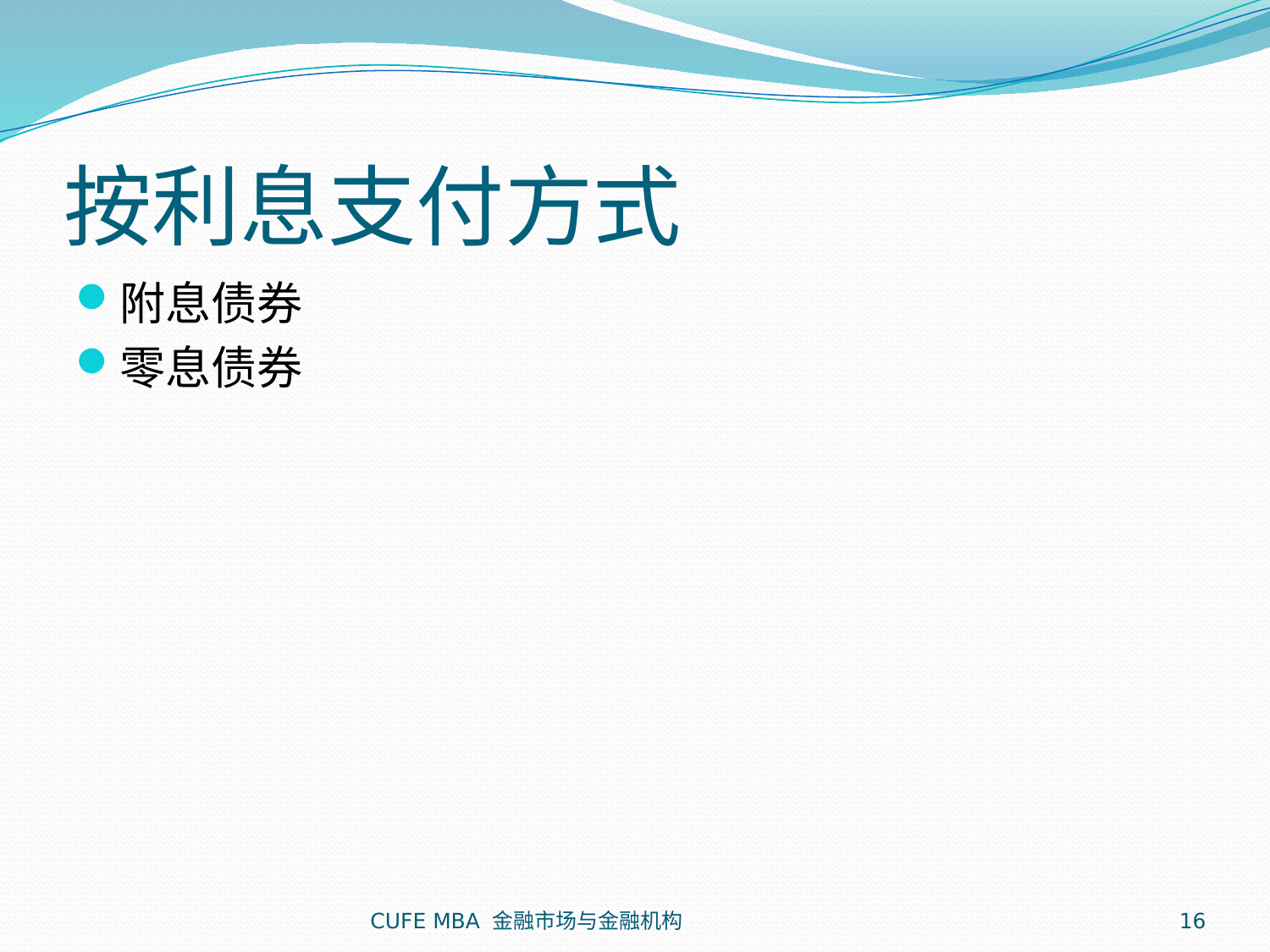

# 按利息支付方式
附息债券
零息债券
CUFE MBA 金融市场与金融机构
16